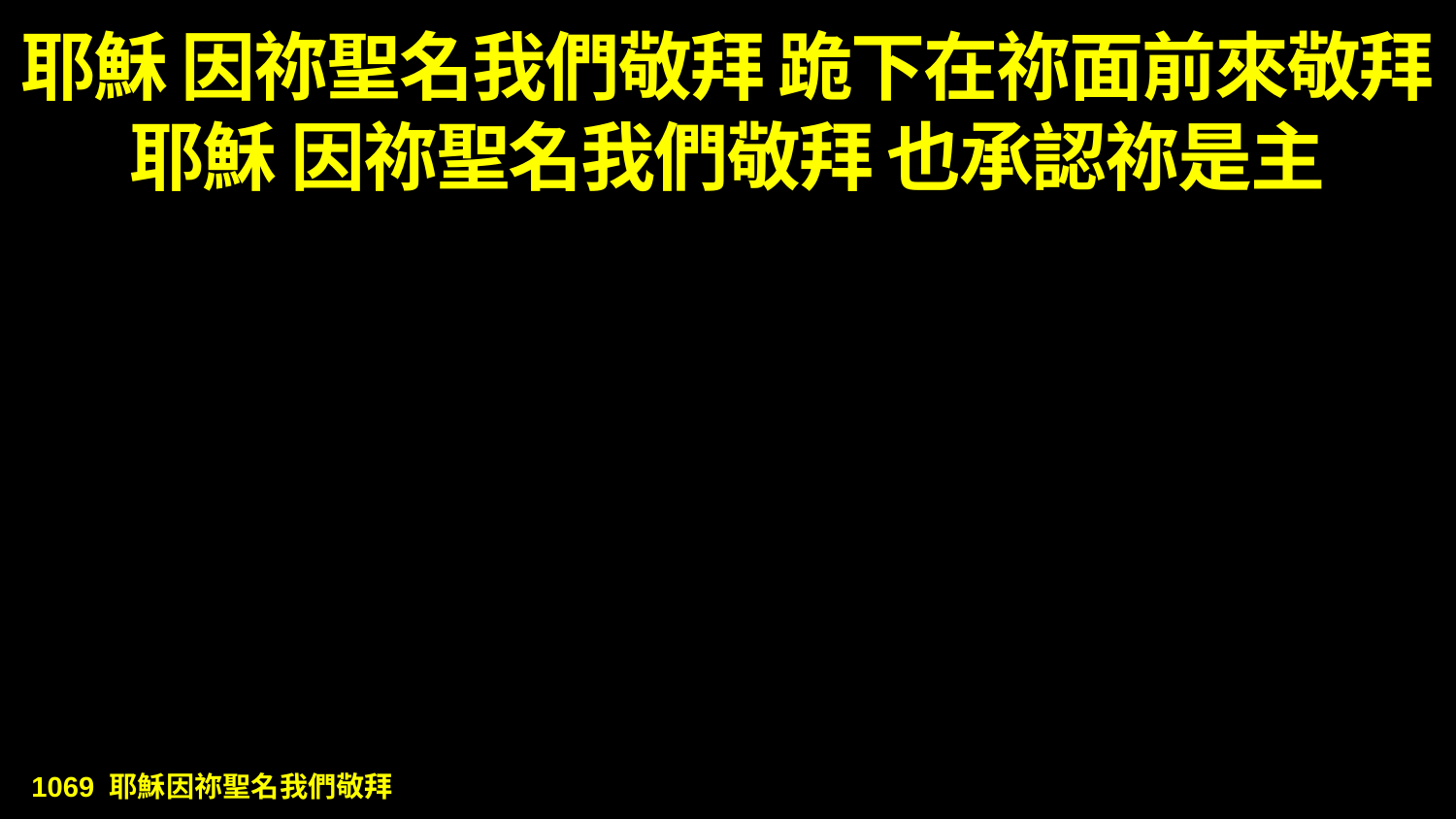

# 耶穌 因祢聖名我們敬拜 跪下在祢面前來敬拜 耶穌 因祢聖名我們敬拜 也承認祢是主
1069 耶穌因祢聖名我們敬拜